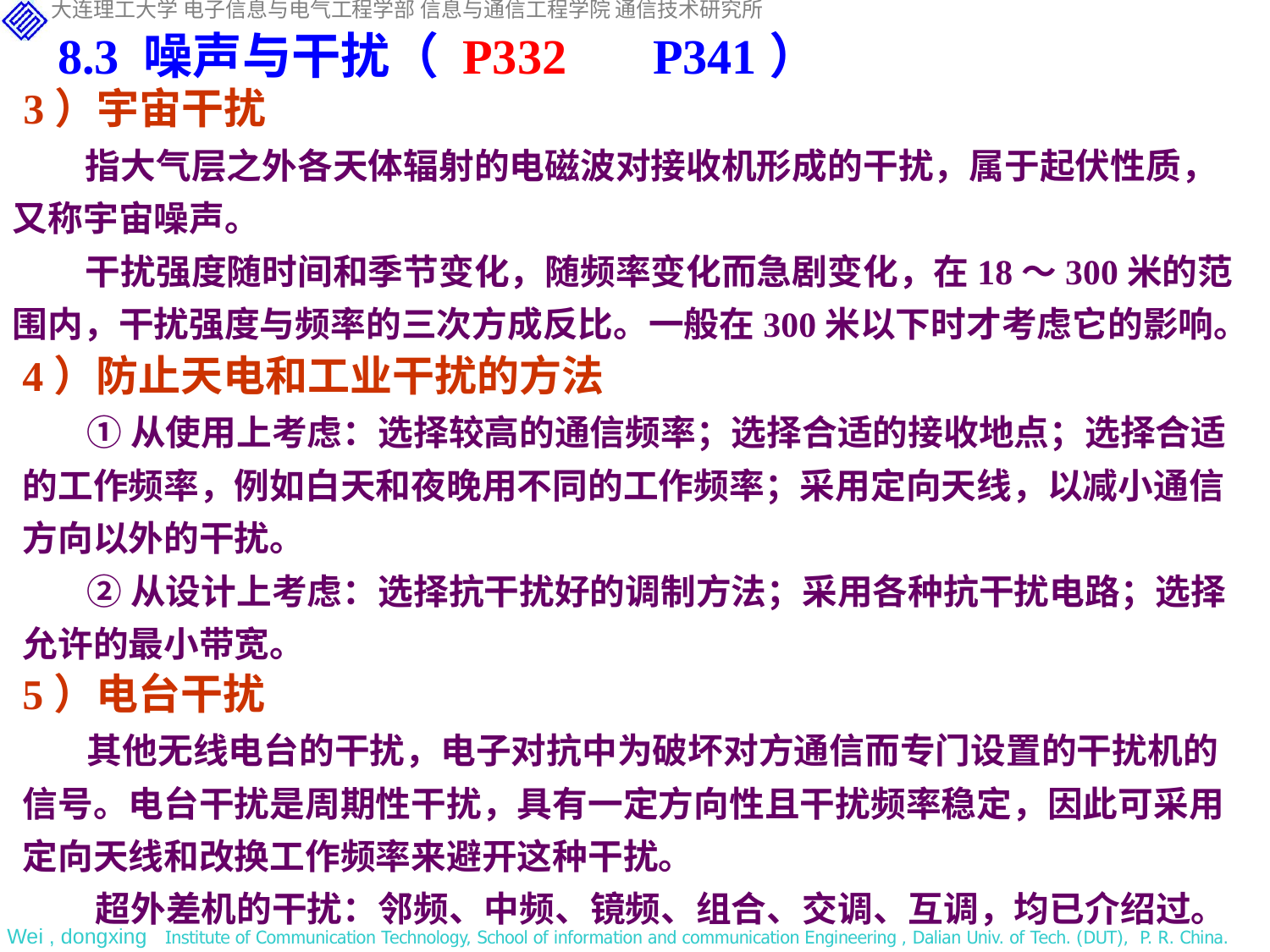

8.3 噪声与干扰（ P332       P341）
 3）宇宙干扰
        指大气层之外各天体辐射的电磁波对接收机形成的干扰，属于起伏性质，又称宇宙噪声。
        干扰强度随时间和季节变化，随频率变化而急剧变化，在18～300米的范围内，干扰强度与频率的三次方成反比。一般在300米以下时才考虑它的影响。
4）防止天电和工业干扰的方法
        ①从使用上考虑：选择较高的通信频率；选择合适的接收地点；选择合适的工作频率，例如白天和夜晚用不同的工作频率；采用定向天线，以减小通信方向以外的干扰。
        ②从设计上考虑：选择抗干扰好的调制方法；采用各种抗干扰电路；选择允许的最小带宽。
5）电台干扰
       其他无线电台的干扰，电子对抗中为破坏对方通信而专门设置的干扰机的信号。电台干扰是周期性干扰，具有一定方向性且干扰频率稳定，因此可采用定向天线和改换工作频率来避开这种干扰。
        超外差机的干扰：邻频、中频、镜频、组合、交调、互调，均已介绍过。